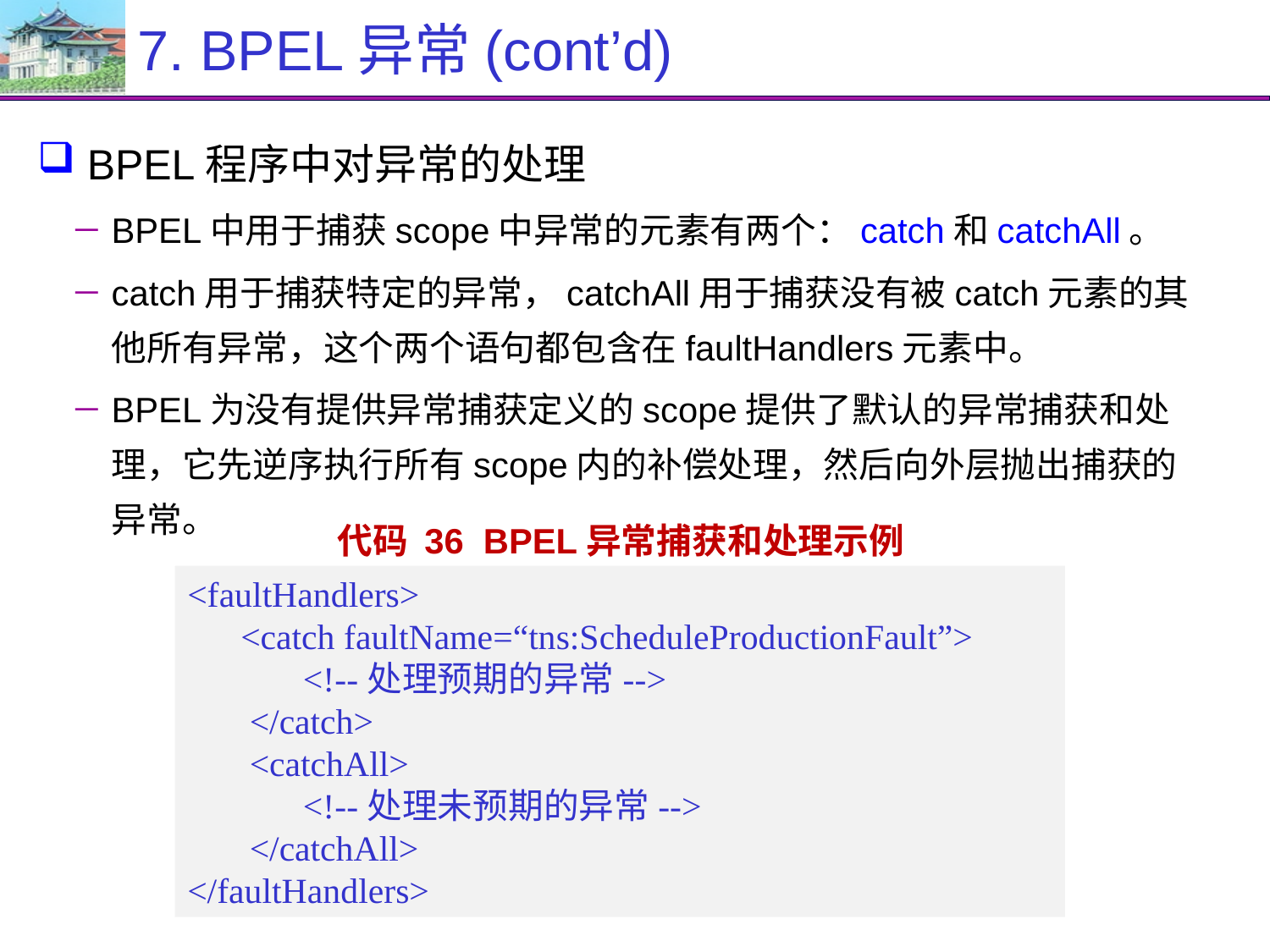

# 7. BPEL异常(cont’d)
BPEL程序中对异常的处理
BPEL中用于捕获scope中异常的元素有两个：catch和catchAll。
catch用于捕获特定的异常，catchAll用于捕获没有被catch元素的其他所有异常，这个两个语句都包含在faultHandlers元素中。
BPEL为没有提供异常捕获定义的scope提供了默认的异常捕获和处理，它先逆序执行所有scope内的补偿处理，然后向外层抛出捕获的异常。
代码 36  BPEL异常捕获和处理示例
<faultHandlers>
      <catch faultName=“tns:ScheduleProductionFault”>
             <!--处理预期的异常-->
       </catch>
       <catchAll>
             <!--处理未预期的异常-->
       </catchAll>
</faultHandlers>